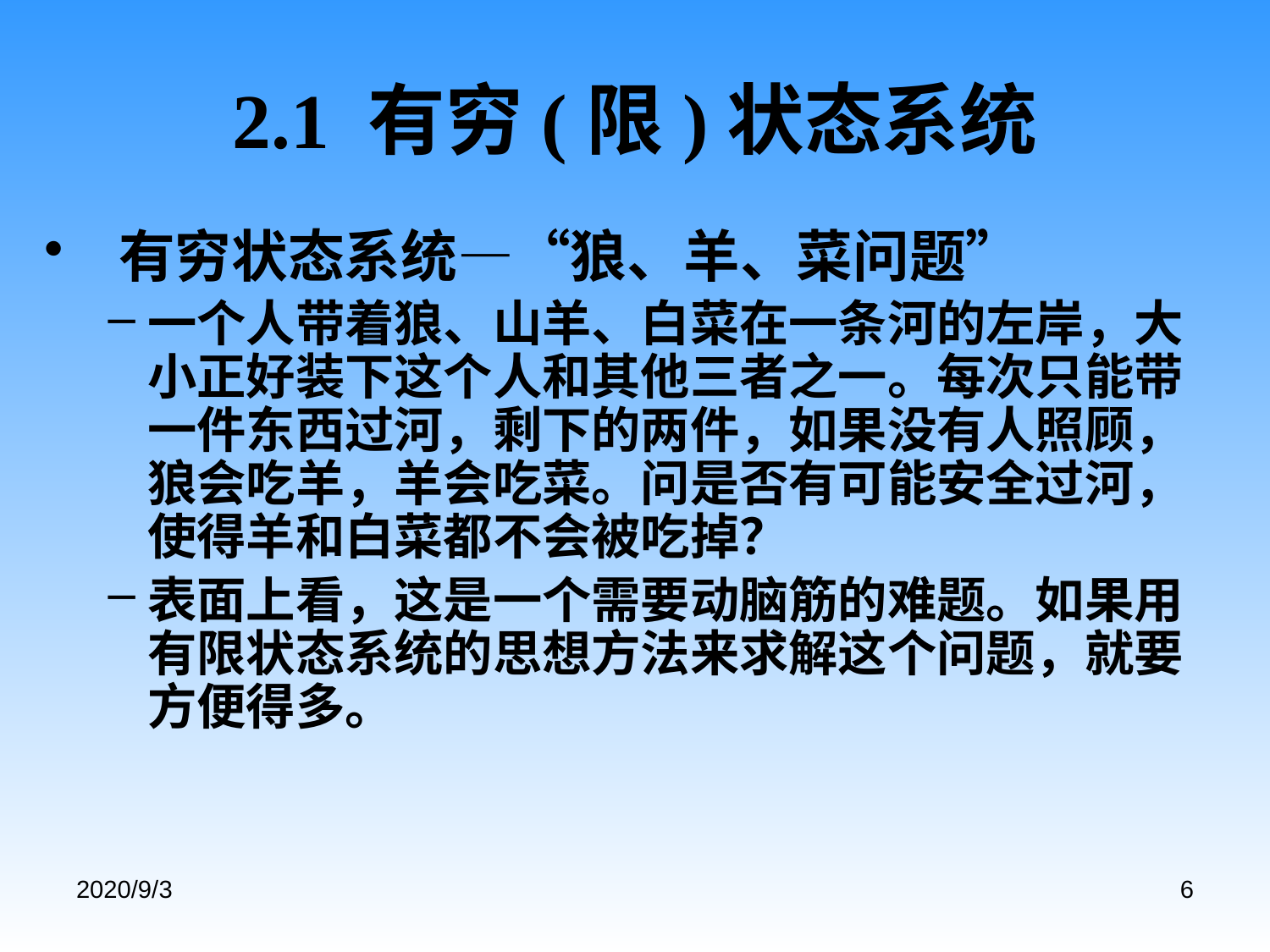

# 2.1 有穷(限)状态系统
有穷状态系统—“狼、羊、菜问题”
一个人带着狼、山羊、白菜在一条河的左岸，大小正好装下这个人和其他三者之一。每次只能带一件东西过河，剩下的两件，如果没有人照顾，狼会吃羊，羊会吃菜。问是否有可能安全过河，使得羊和白菜都不会被吃掉？
表面上看，这是一个需要动脑筋的难题。如果用有限状态系统的思想方法来求解这个问题，就要方便得多。
2020/9/3
6